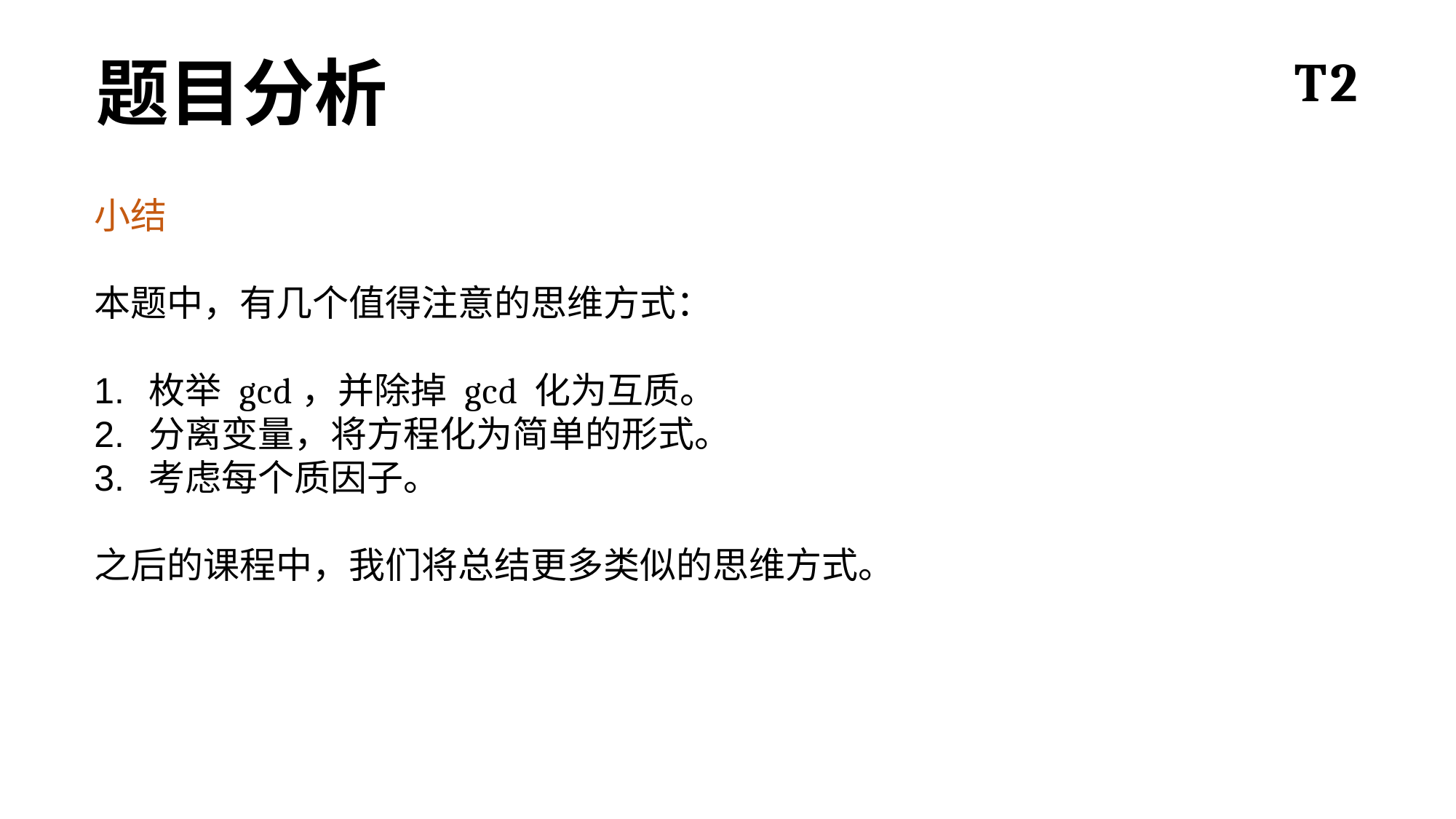

题目分析
T2
小结

本题中，有几个值得注意的思维方式：

枚举 gcd，并除掉 gcd 化为互质。
分离变量，将方程化为简单的形式。
考虑每个质因子。

之后的课程中，我们将总结更多类似的思维方式。